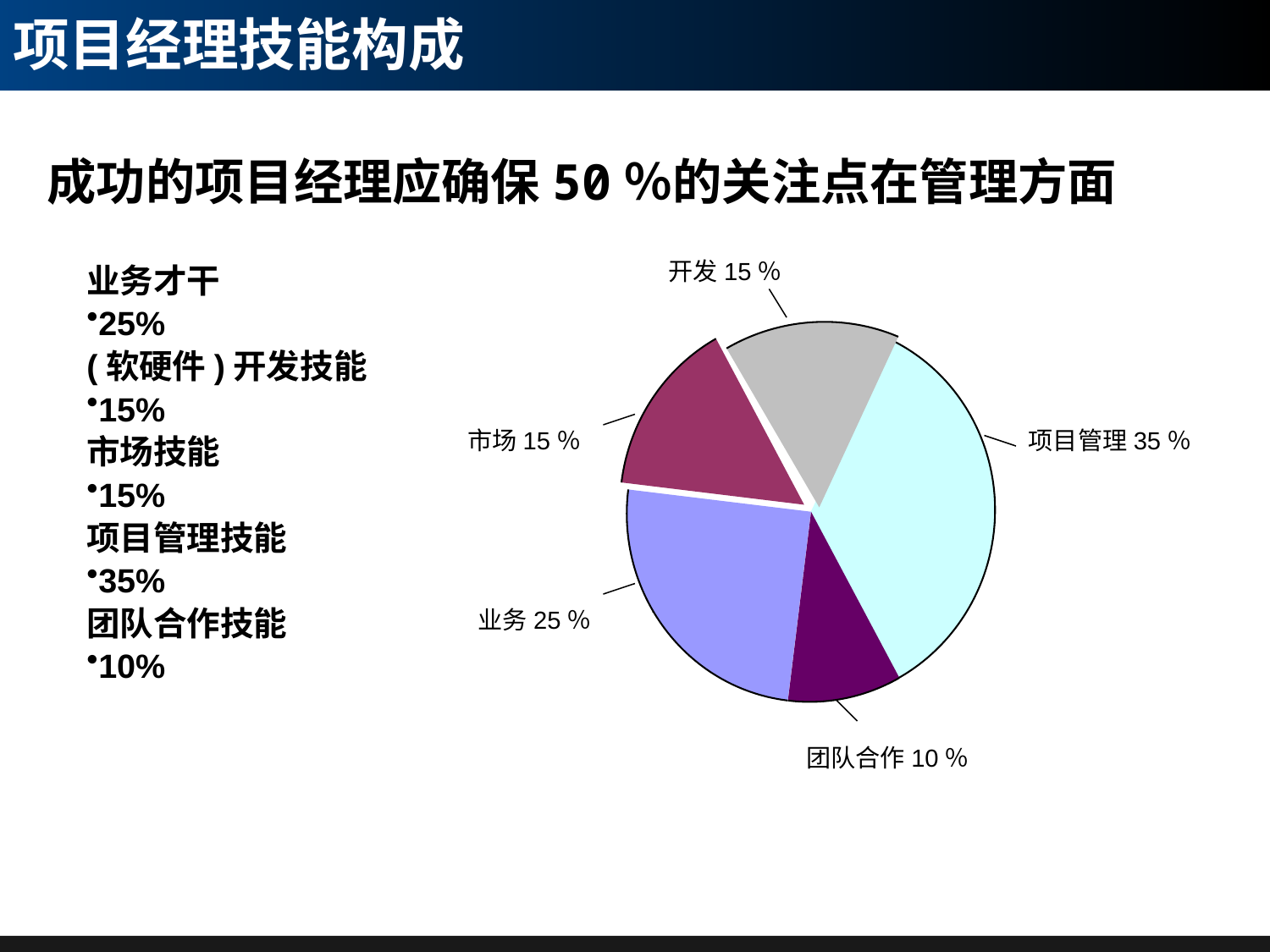

# 项目经理技能构成
成功的项目经理应确保50％的关注点在管理方面
开发15％
业务才干
25%
(软硬件)开发技能
15%
市场技能
15%
项目管理技能
35%
团队合作技能
10%

市场15％
项目管理35％

业务25％

团队合作10％